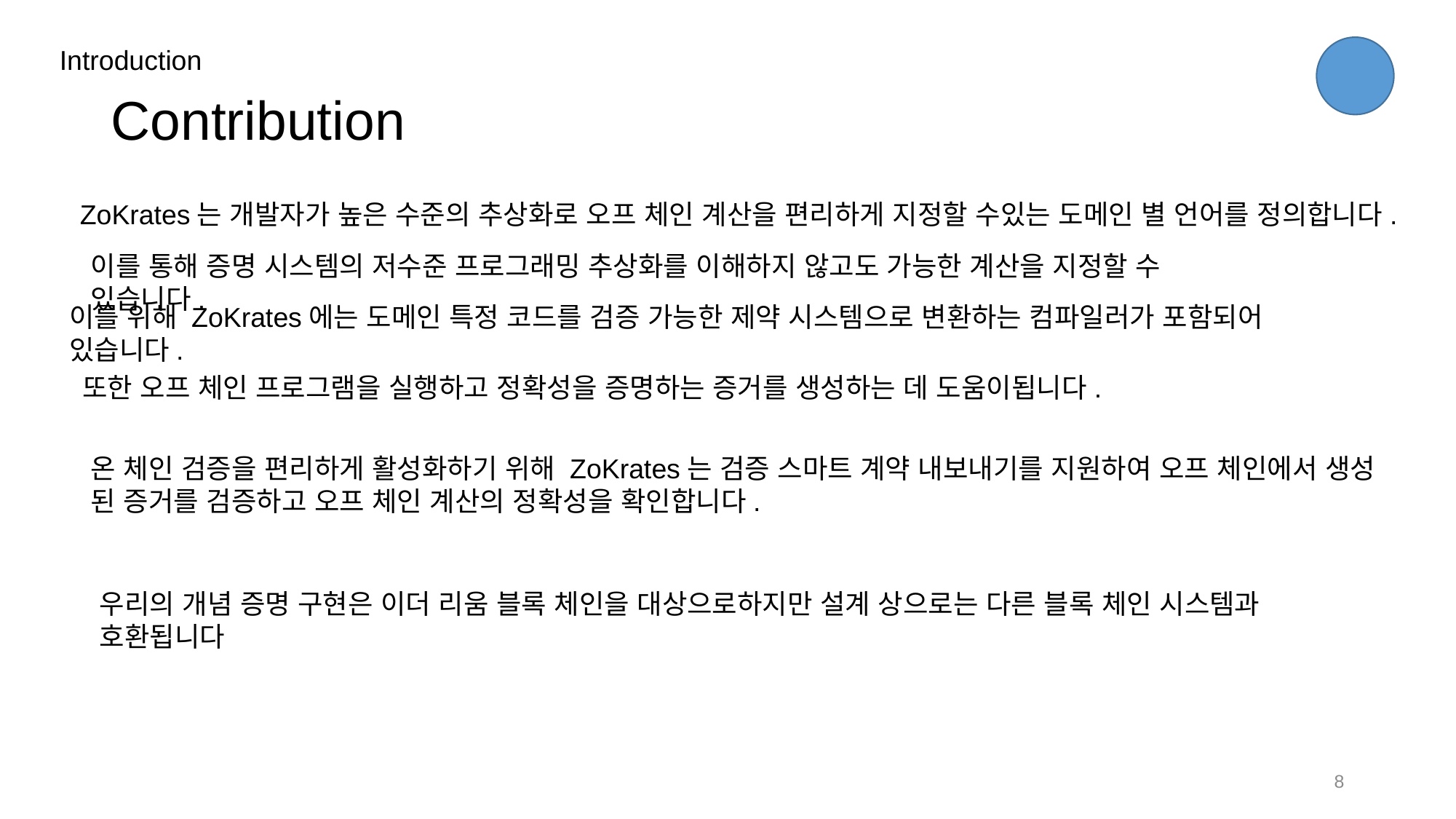

Introduction

# Contribution
ZoKrates는 개발자가 높은 수준의 추상화로 오프 체인 계산을 편리하게 지정할 수있는 도메인 별 언어를 정의합니다.
이를 통해 증명 시스템의 저수준 프로그래밍 추상화를 이해하지 않고도 가능한 계산을 지정할 수 있습니다.
이를 위해 ZoKrates에는 도메인 특정 코드를 검증 가능한 제약 시스템으로 변환하는 컴파일러가 포함되어 있습니다.
또한 오프 체인 프로그램을 실행하고 정확성을 증명하는 증거를 생성하는 데 도움이됩니다.
온 체인 검증을 편리하게 활성화하기 위해 ZoKrates는 검증 스마트 계약 내보내기를 지원하여 오프 체인에서 생성 된 증거를 검증하고 오프 체인 계산의 정확성을 확인합니다.
우리의 개념 증명 구현은 이더 리움 블록 체인을 대상으로하지만 설계 상으로는 다른 블록 체인 시스템과 호환됩니다
8